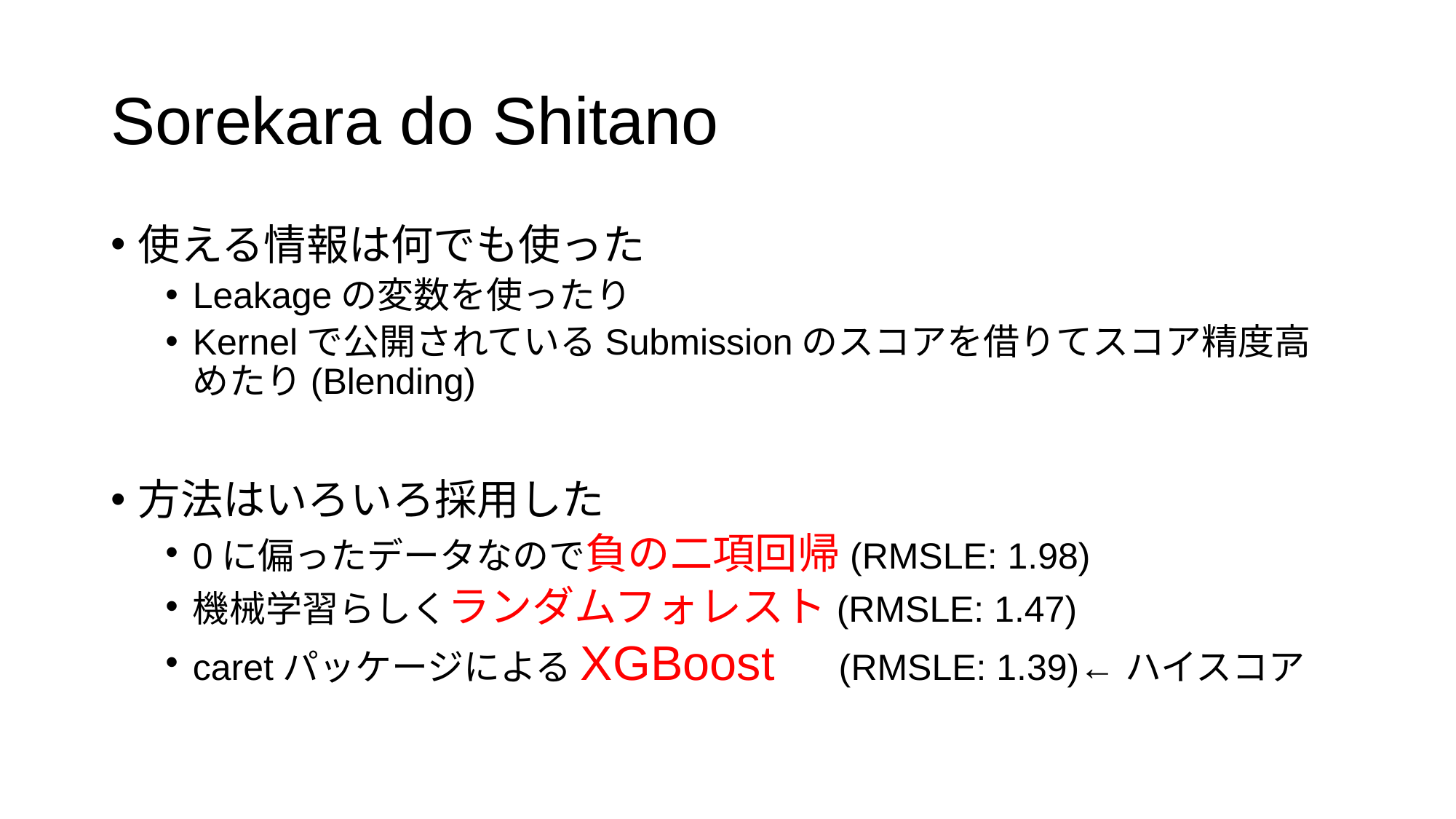

# Sorekara do Shitano
使える情報は何でも使った
Leakageの変数を使ったり
Kernelで公開されているSubmissionのスコアを借りてスコア精度高めたり(Blending)

方法はいろいろ採用した
0に偏ったデータなので負の二項回帰(RMSLE: 1.98)
機械学習らしくランダムフォレスト(RMSLE: 1.47)
caretパッケージによるXGBoost      (RMSLE: 1.39)←ハイスコア